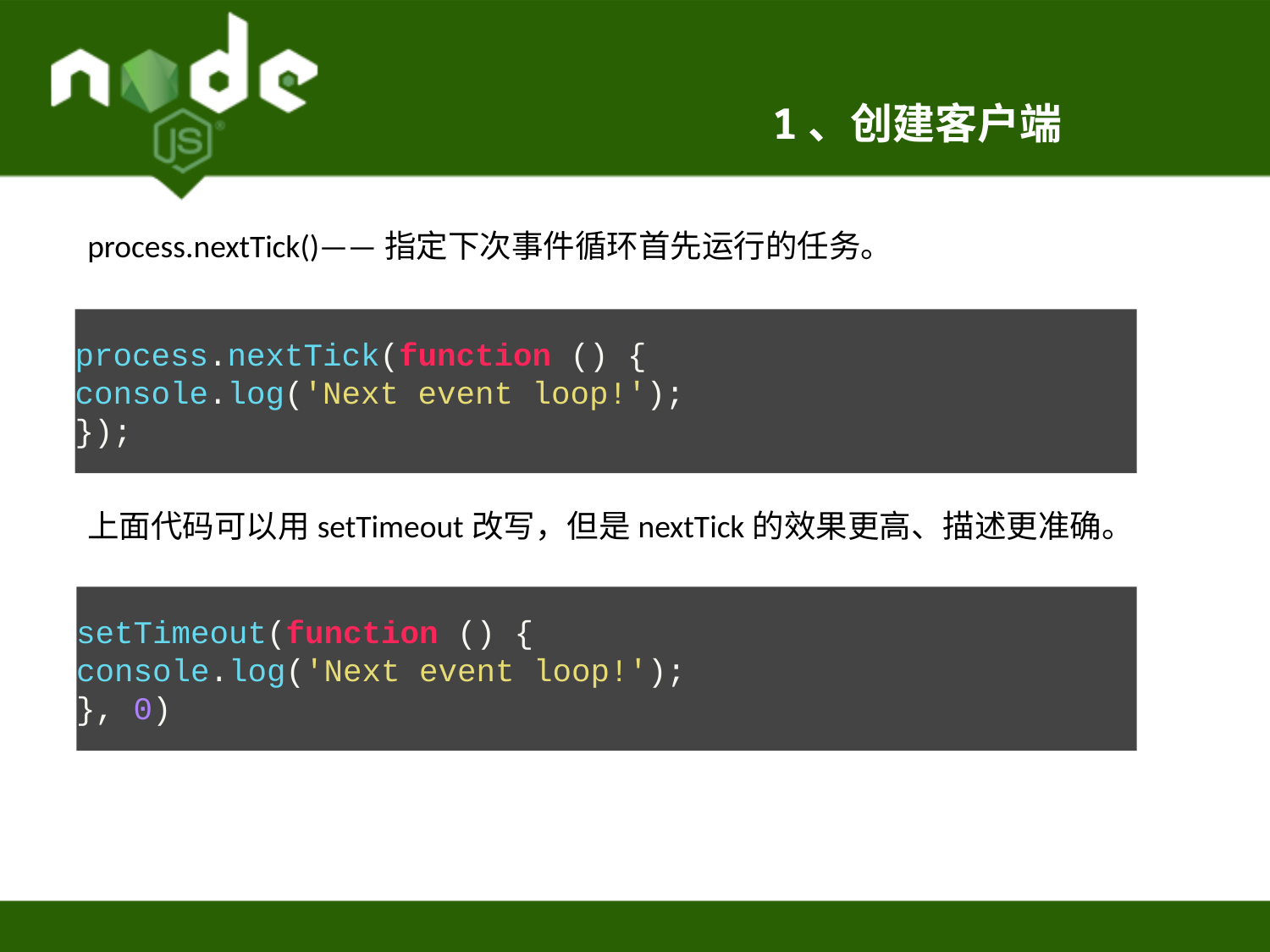

1、创建客户端
process.nextTick()——指定下次事件循环首先运行的任务。
process.nextTick(function () {
console.log('Next event loop!');
});
上面代码可以用setTimeout改写，但是nextTick的效果更高、描述更准确。
setTimeout(function () {
console.log('Next event loop!');
}, 0)